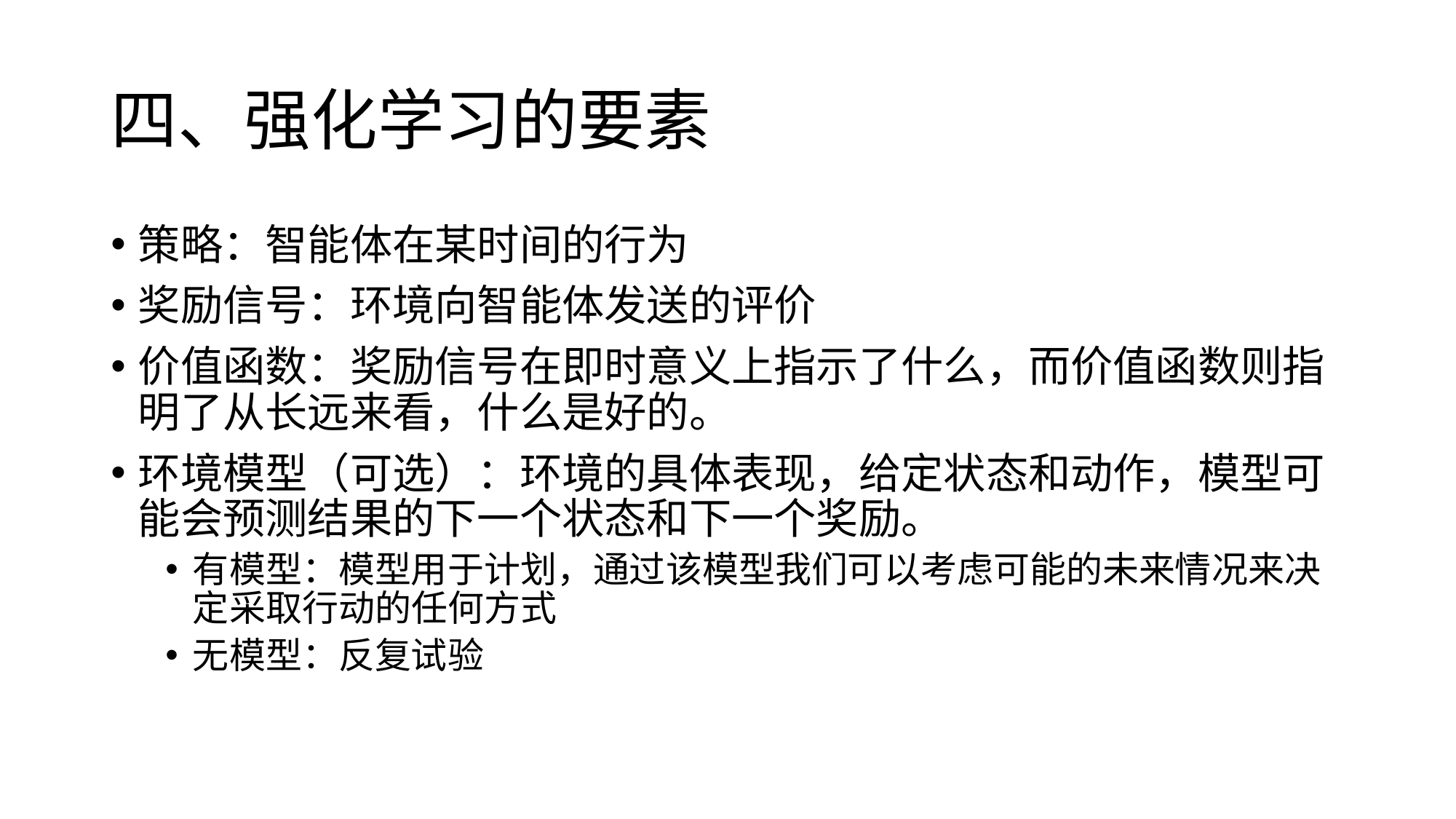

# 四、强化学习的要素
策略：智能体在某时间的行为
奖励信号：环境向智能体发送的评价
价值函数：奖励信号在即时意义上指示了什么，而价值函数则指明了从长远来看，什么是好的。
环境模型（可选）：环境的具体表现，给定状态和动作，模型可能会预测结果的下一个状态和下一个奖励。
有模型：模型用于计划，通过该模型我们可以考虑可能的未来情况来决定采取行动的任何方式
无模型：反复试验